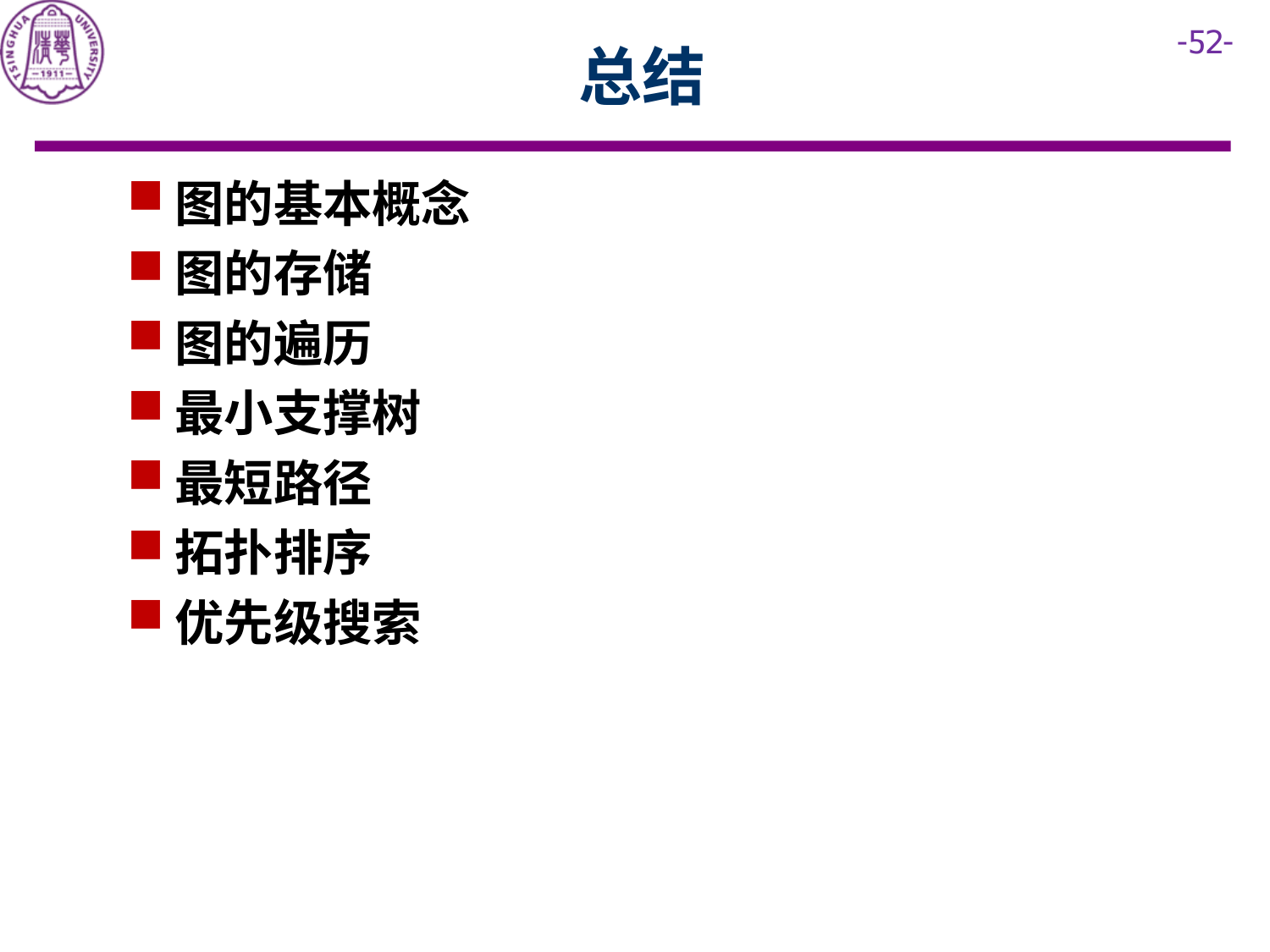

# 总结
图的基本概念
图的存储
图的遍历
最小支撑树
最短路径
拓扑排序
优先级搜索